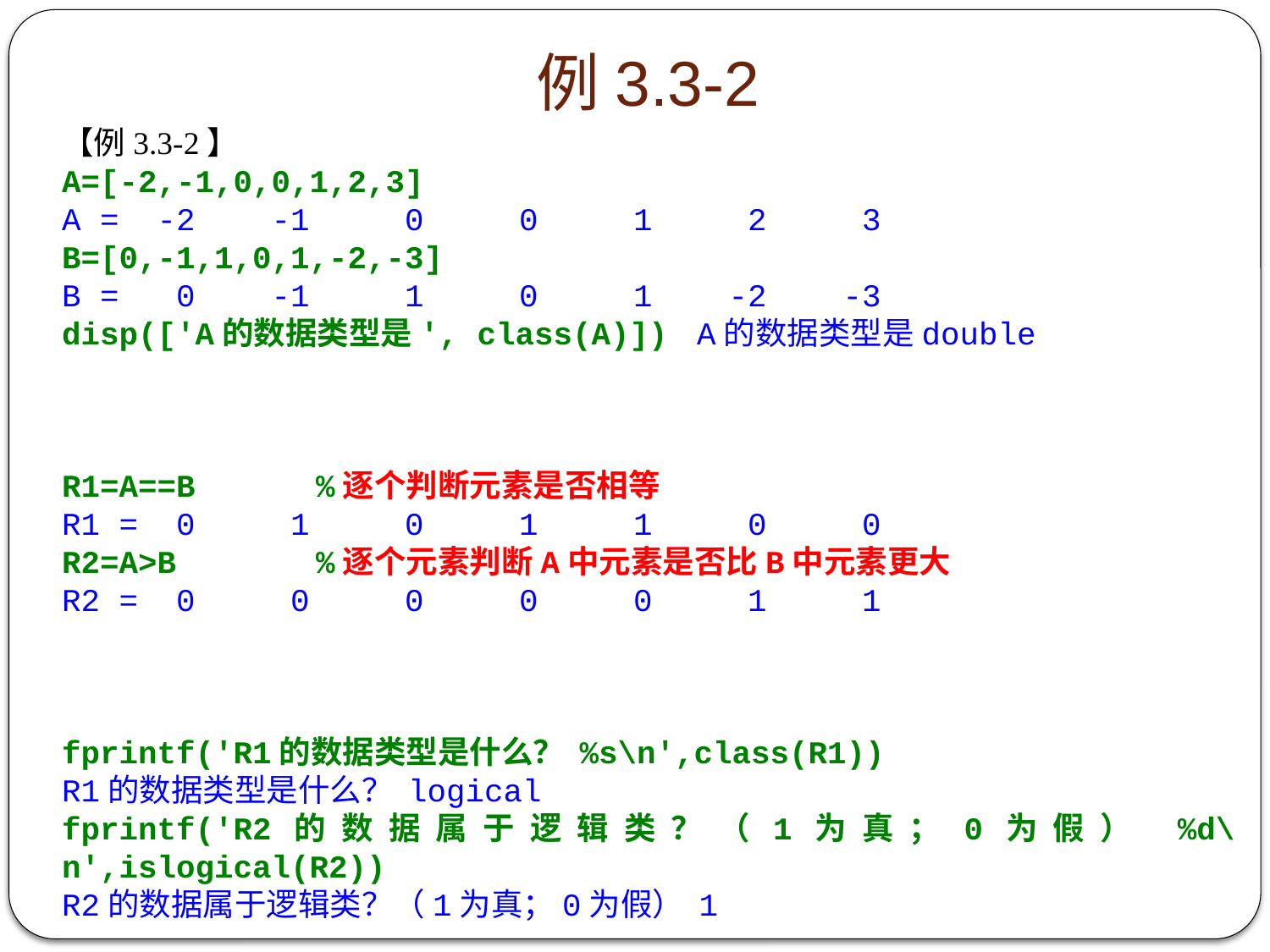

# 例3.3-2
【例3.3-2】
A=[-2,-1,0,0,1,2,3]
A =  -2    -1     0     0     1     2     3
B=[0,-1,1,0,1,-2,-3]
B =   0    -1     1     0     1    -2    -3
disp(['A的数据类型是', class(A)])	A的数据类型是double

R1=A==B	%逐个判断元素是否相等
R1 =  0     1     0     1     1     0     0
R2=A>B		%逐个元素判断A中元素是否比B中元素更大
R2 =  0     0     0     0     0     1     1

fprintf('R1的数据类型是什么？ %s\n',class(R1))
R1的数据类型是什么？ logical
fprintf('R2的数据属于逻辑类？（1为真；0为假） %d\n',islogical(R2))
R2的数据属于逻辑类？（1为真；0为假） 1